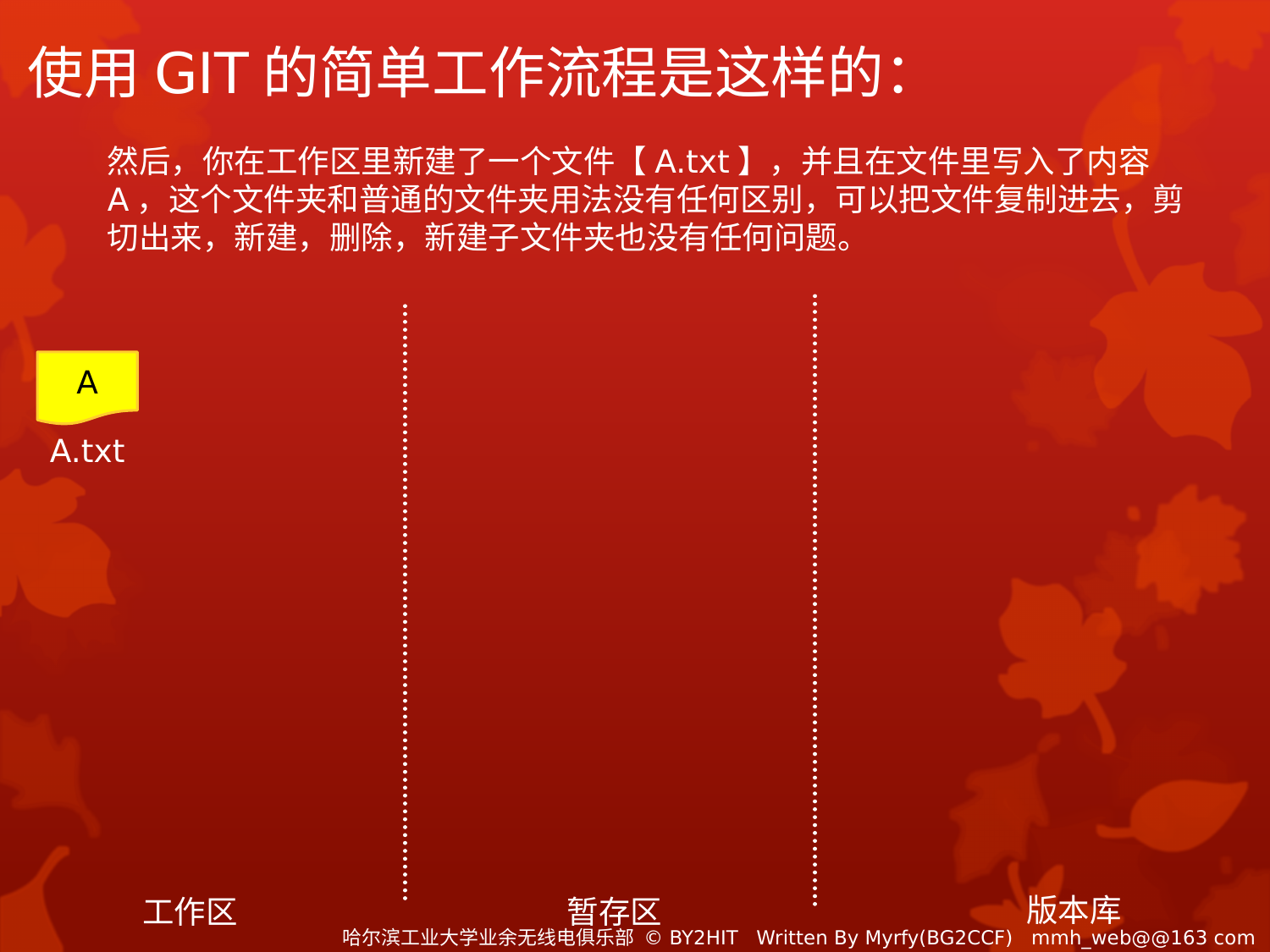

# 使用GIT的简单工作流程是这样的：
然后，你在工作区里新建了一个文件【A.txt】，并且在文件里写入了内容A，这个文件夹和普通的文件夹用法没有任何区别，可以把文件复制进去，剪切出来，新建，删除，新建子文件夹也没有任何问题。
A
A.txt
版本库
工作区
暂存区